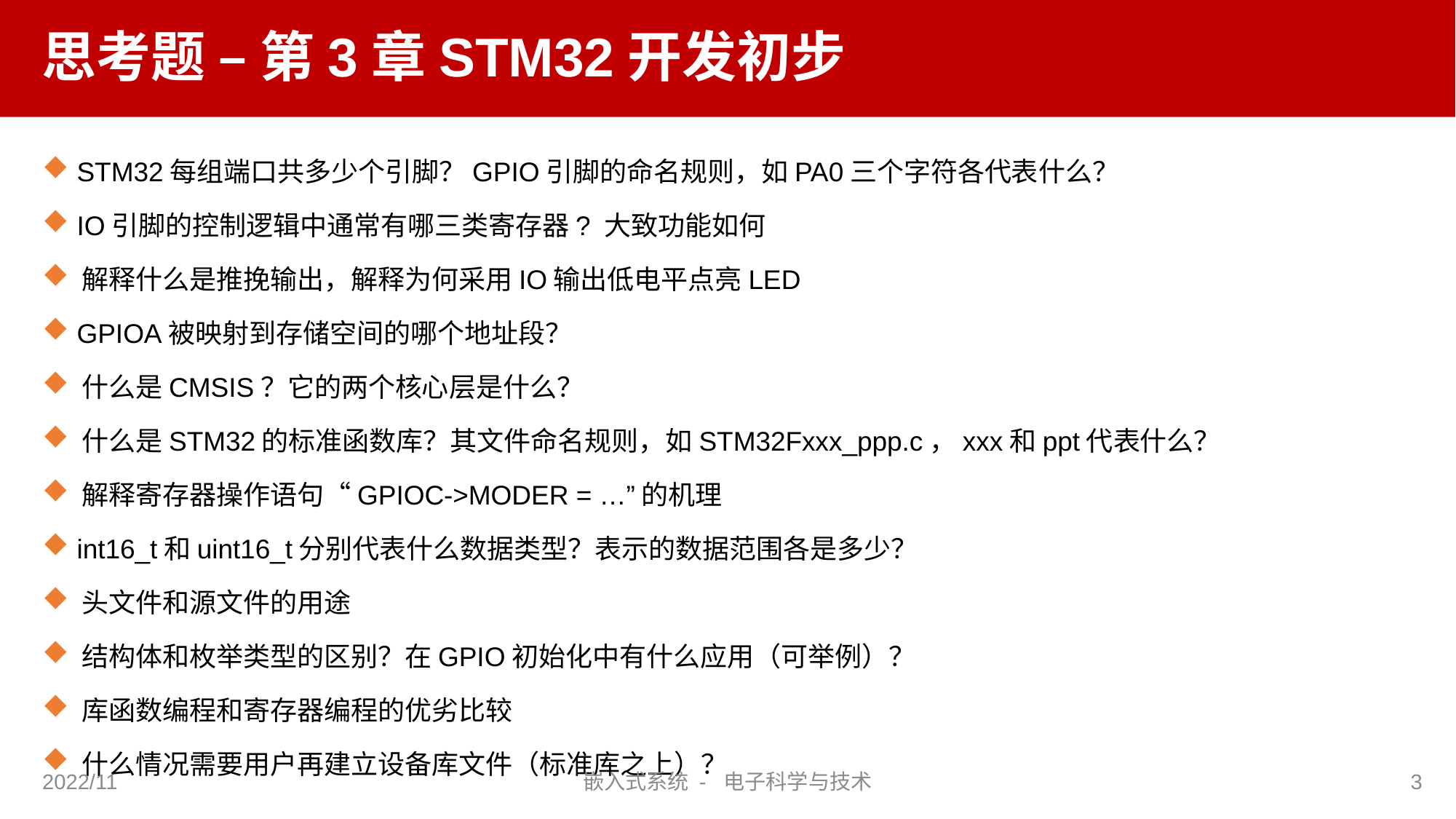

# 思考题 – 第3章STM32开发初步
 STM32每组端口共多少个引脚？GPIO引脚的命名规则，如PA0三个字符各代表什么？
 IO引脚的控制逻辑中通常有哪三类寄存器? 大致功能如何
 解释什么是推挽输出，解释为何采用IO输出低电平点亮LED
 GPIOA被映射到存储空间的哪个地址段？
 什么是CMSIS？它的两个核心层是什么？
 什么是STM32的标准函数库？其文件命名规则，如STM32Fxxx_ppp.c，xxx和ppt代表什么？
 解释寄存器操作语句“GPIOC->MODER = …”的机理
 int16_t和uint16_t分别代表什么数据类型？表示的数据范围各是多少？
 头文件和源文件的用途
 结构体和枚举类型的区别？在GPIO初始化中有什么应用（可举例）？
 库函数编程和寄存器编程的优劣比较
 什么情况需要用户再建立设备库文件（标准库之上）？

2022/11
嵌入式系统 -  电子科学与技术
3